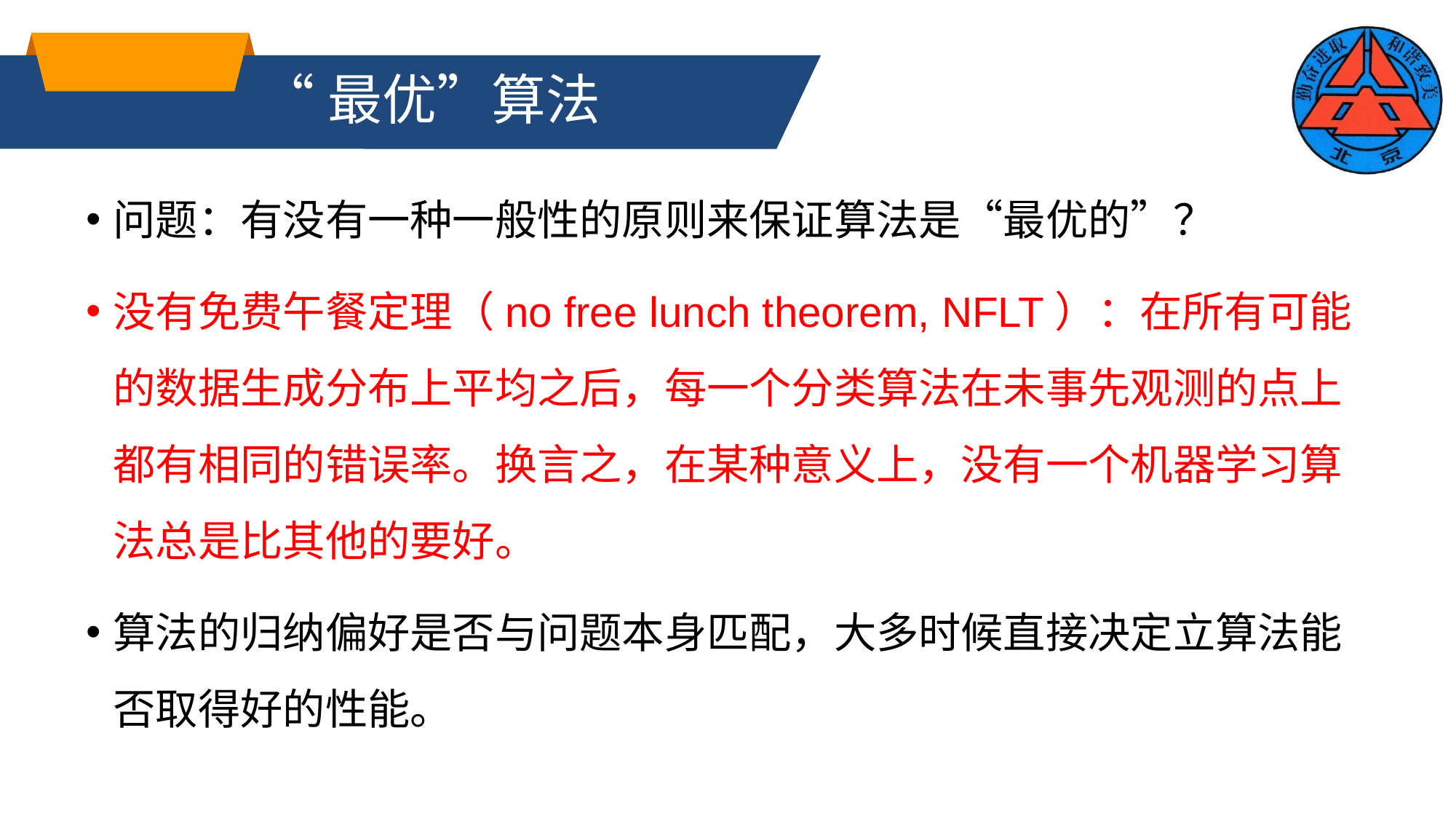

# “最优”算法
问题：有没有一种一般性的原则来保证算法是“最优的”？
没有免费午餐定理（no free lunch theorem, NFLT）：在所有可能的数据生成分布上平均之后，每一个分类算法在未事先观测的点上都有相同的错误率。换言之，在某种意义上，没有一个机器学习算法总是比其他的要好。
算法的归纳偏好是否与问题本身匹配，大多时候直接决定立算法能否取得好的性能。